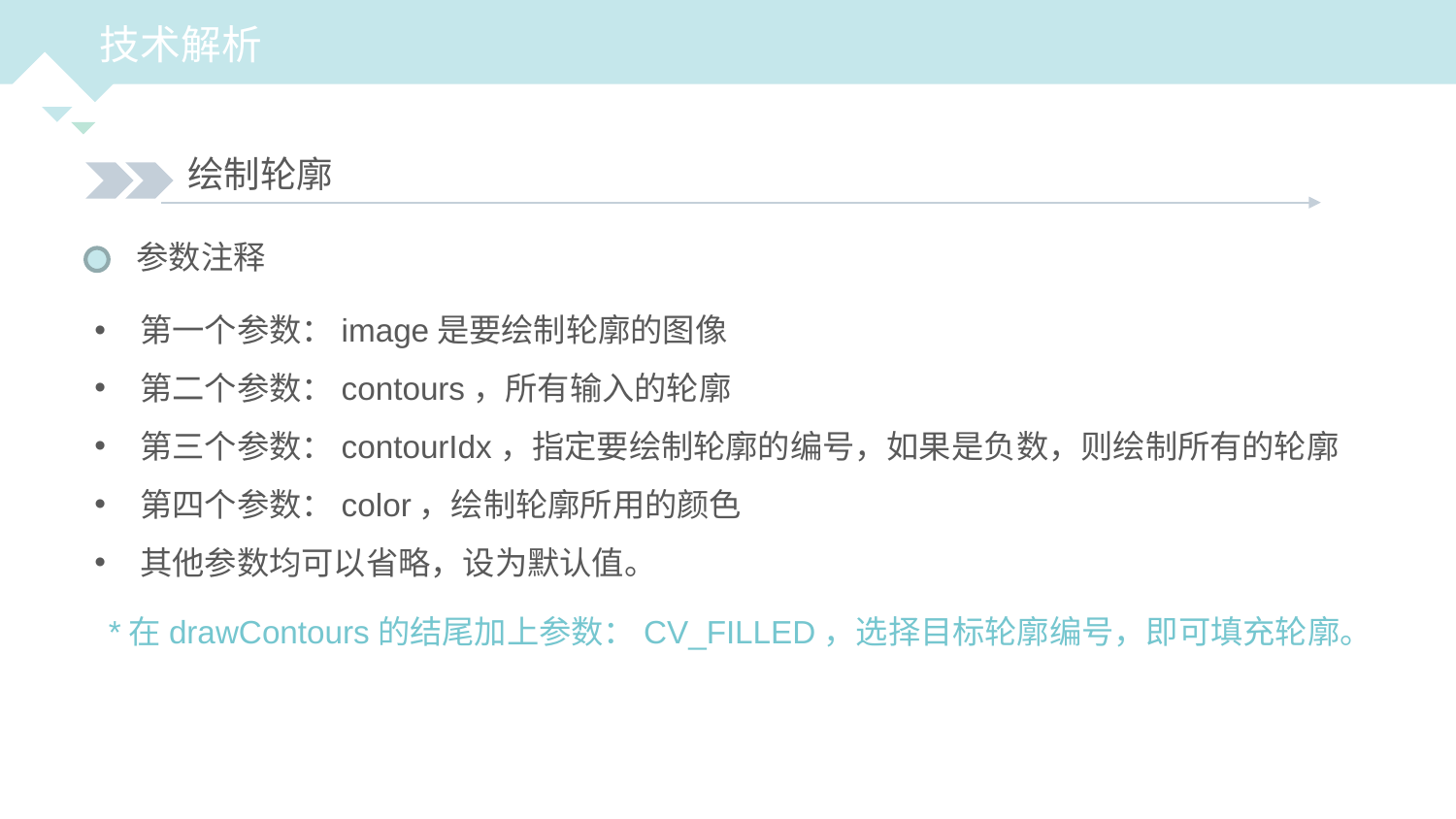

技术解析
绘制轮廓

参数注释

第一个参数：image是要绘制轮廓的图像
第二个参数：contours，所有输入的轮廓
第三个参数：contourIdx，指定要绘制轮廓的编号，如果是负数，则绘制所有的轮廓
第四个参数：color，绘制轮廓所用的颜色
其他参数均可以省略，设为默认值。
*在drawContours的结尾加上参数：CV_FILLED，选择目标轮廓编号，即可填充轮廓。